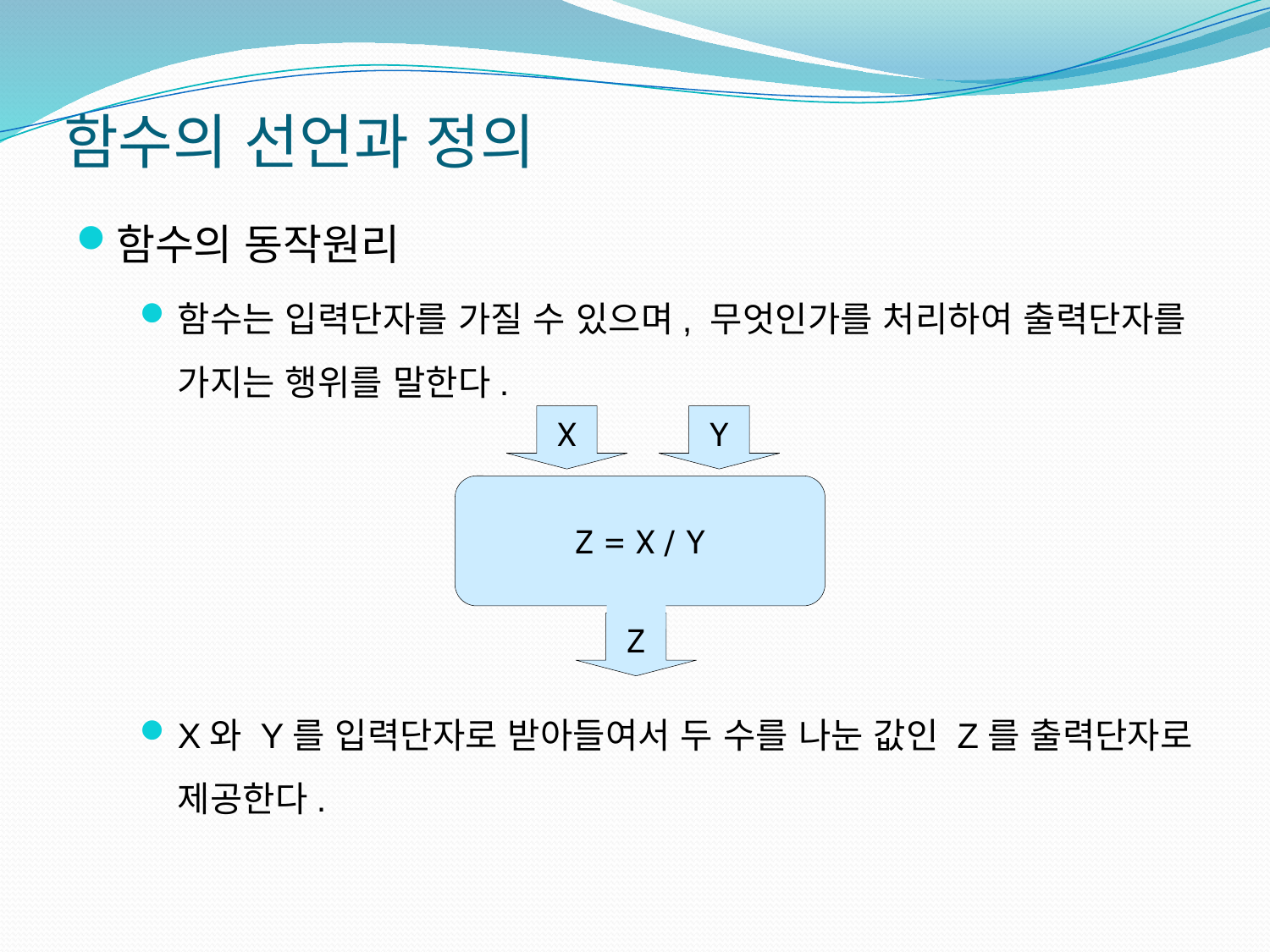

# 함수의 선언과 정의
함수의 동작원리
함수는 입력단자를 가질 수 있으며, 무엇인가를 처리하여 출력단자를    가지는 행위를 말한다.

X와 Y를 입력단자로 받아들여서 두 수를 나눈 값인 Z를 출력단자로    제공한다.

X
Y
Z = X / Y

Z